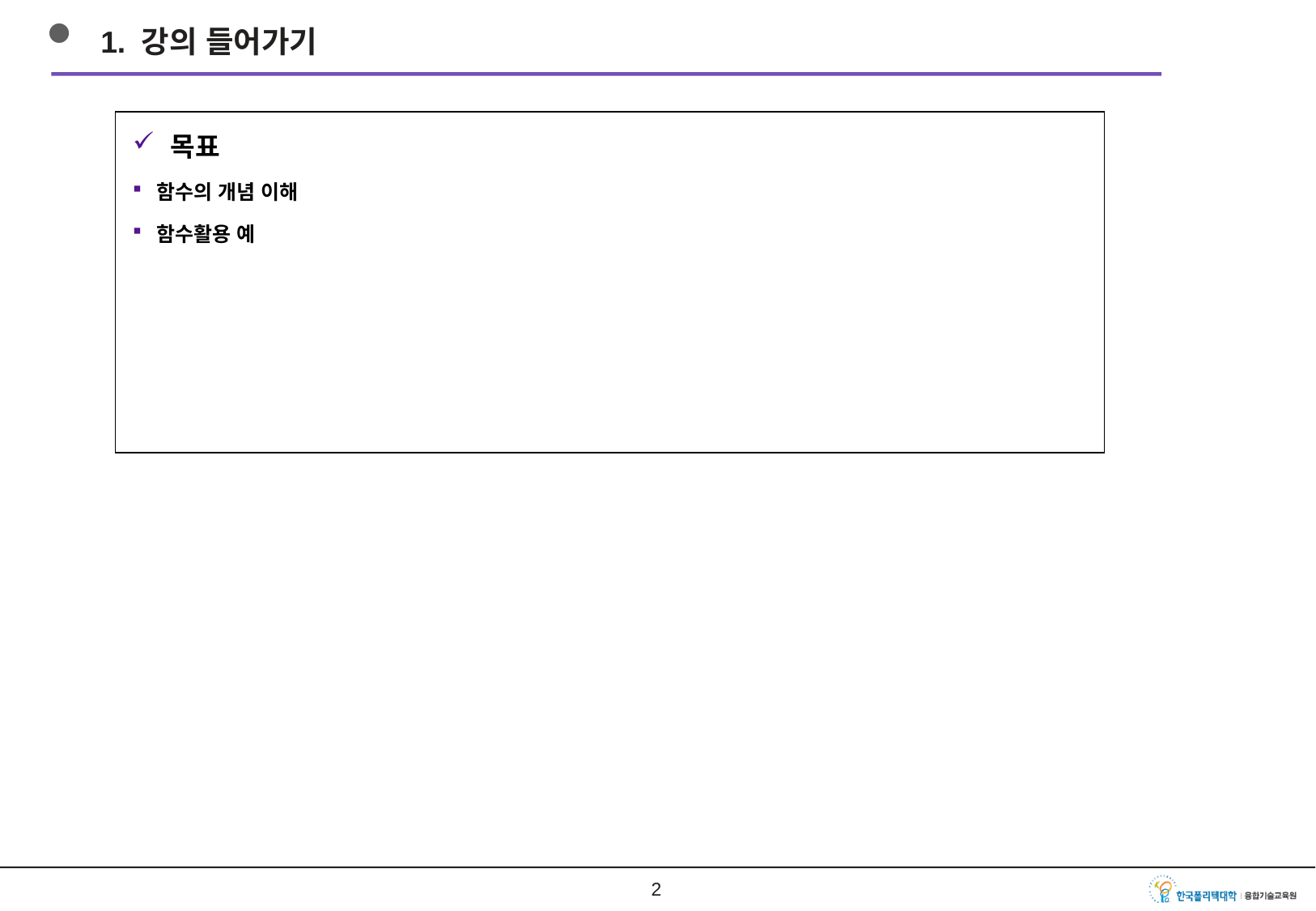

1. 강의 들어가기
목표
함수의 개념 이해
함수활용 예
2